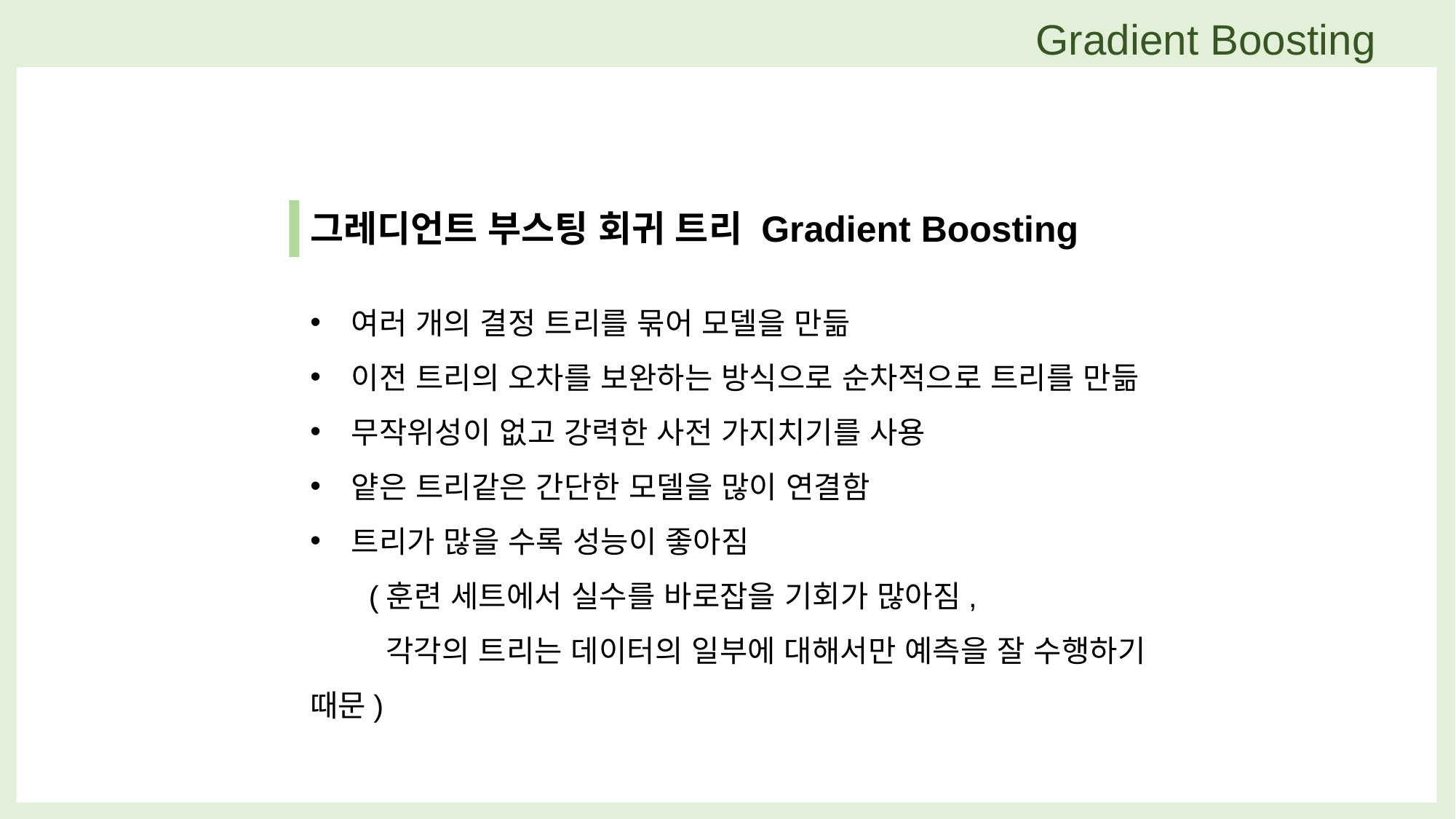

Gradient Boosting

그레디언트 부스팅 회귀 트리 Gradient Boosting

여러 개의 결정 트리를 묶어 모델을 만듦
이전 트리의 오차를 보완하는 방식으로 순차적으로 트리를 만듦
무작위성이 없고 강력한 사전 가지치기를 사용
얕은 트리같은 간단한 모델을 많이 연결함
트리가 많을 수록 성능이 좋아짐
       (훈련 세트에서 실수를 바로잡을 기회가 많아짐,
        각각의 트리는 데이터의 일부에 대해서만 예측을 잘 수행하기 때문)